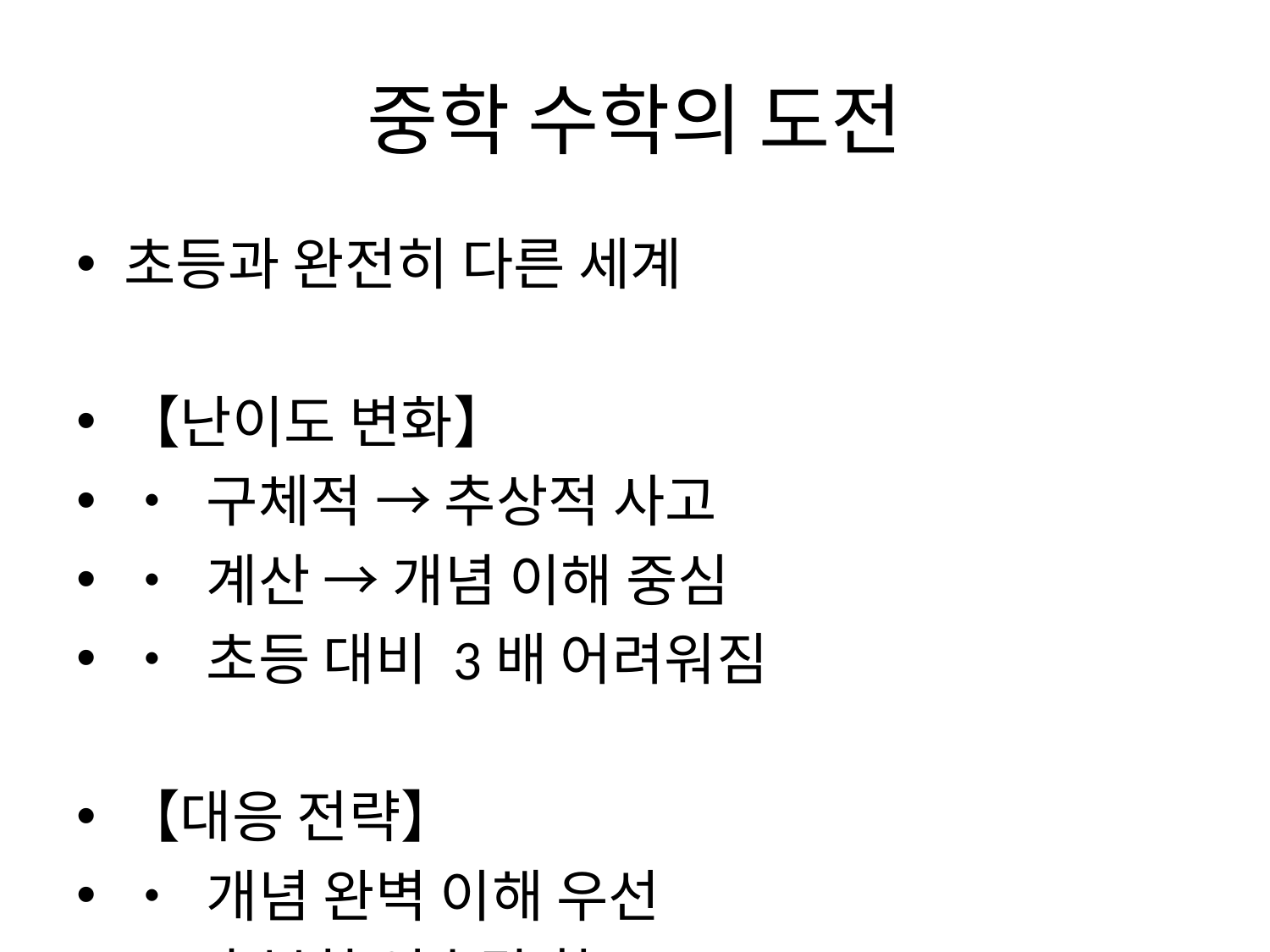

# 중학 수학의 도전
초등과 완전히 다른 세계

【난이도 변화】
• 구체적 → 추상적 사고
• 계산 → 개념 이해 중심
• 초등 대비 3배 어려워짐

【대응 전략】
• 개념 완벽 이해 우선
• 충분한 연습량 확보
• 단계별 점진적 학습